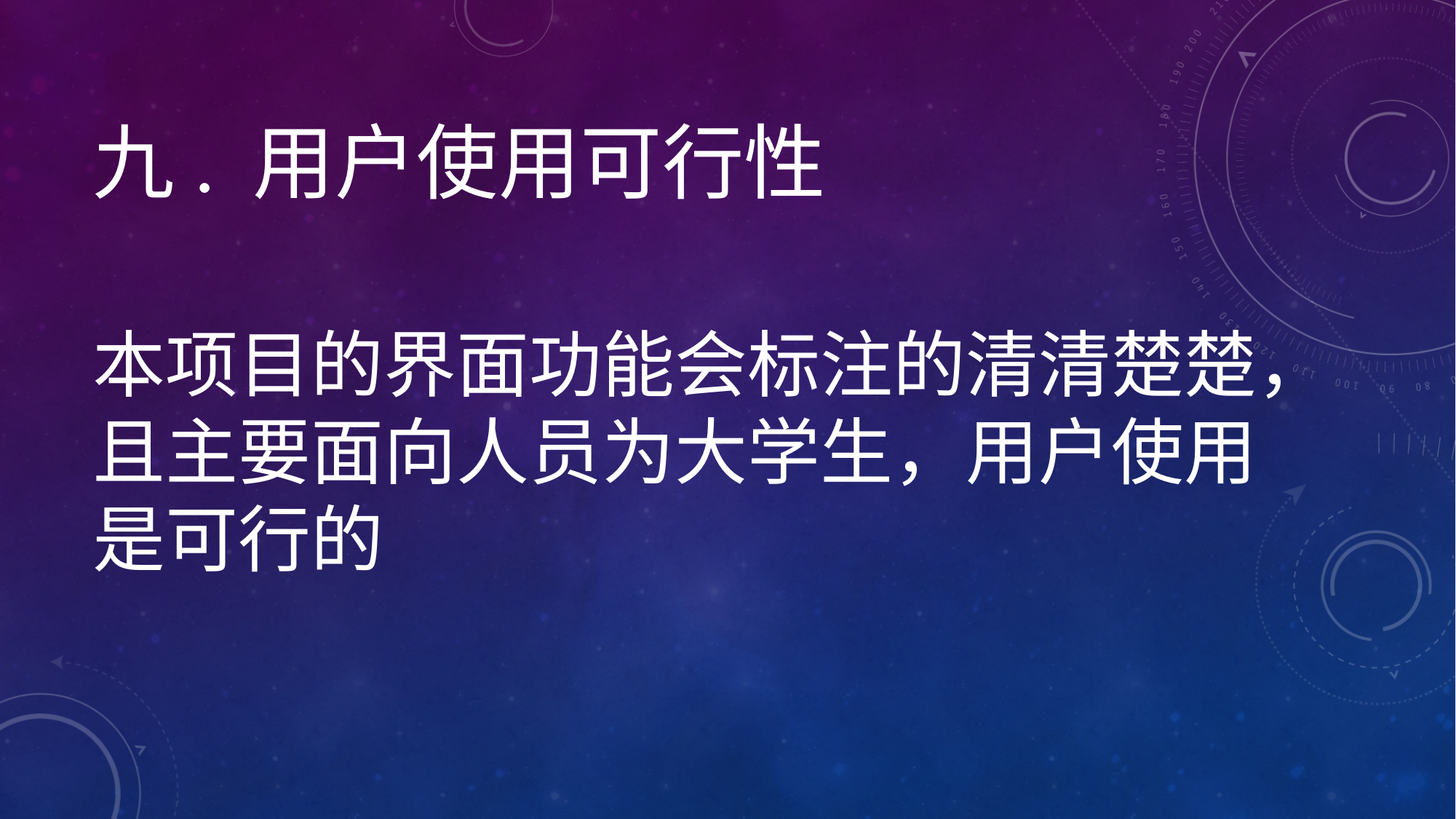

# 九. 用户使用可行性
本项目的界面功能会标注的清清楚楚，且主要面向人员为大学生，用户使用是可行的